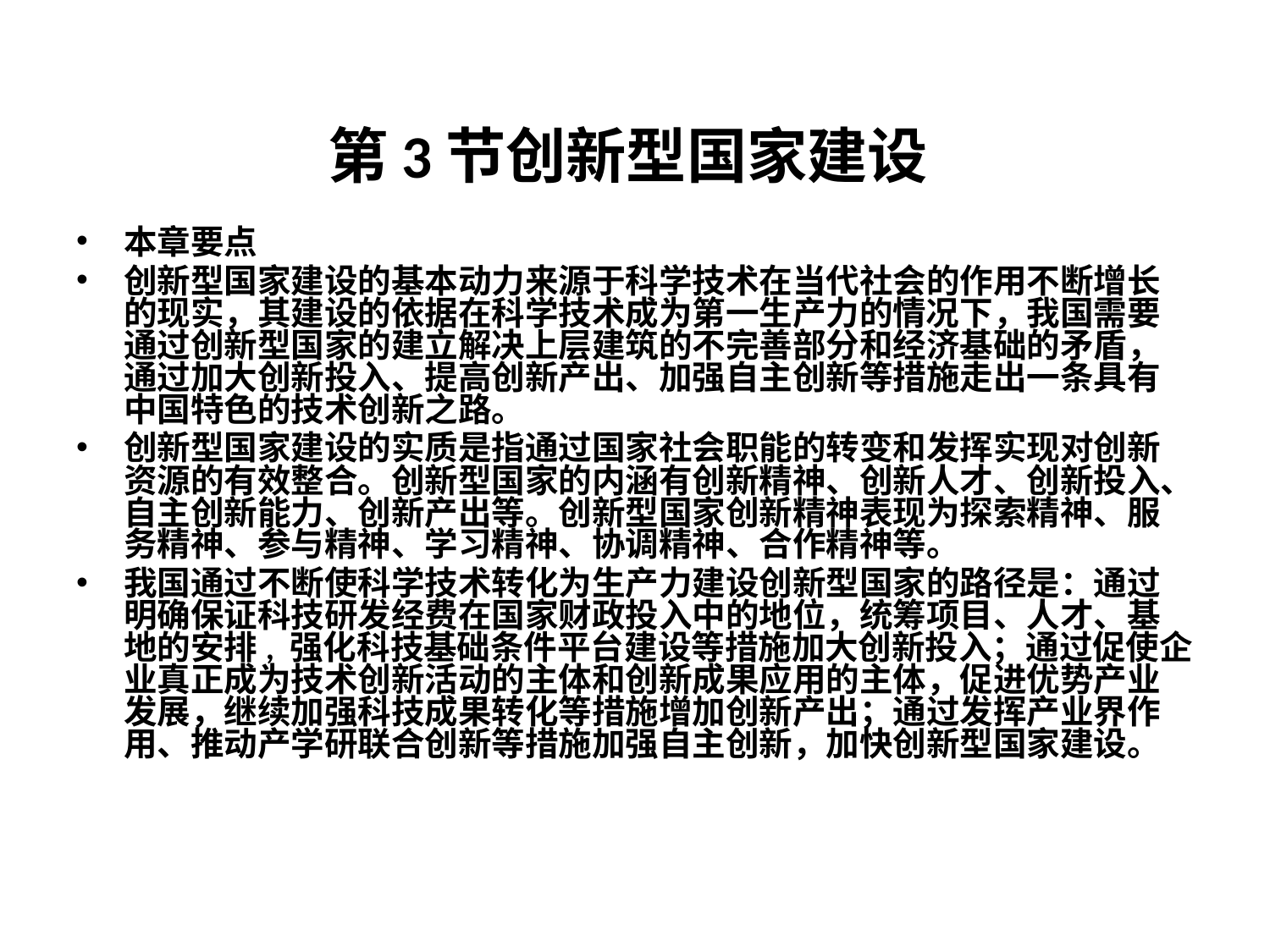

# 第3节创新型国家建设
本章要点
创新型国家建设的基本动力来源于科学技术在当代社会的作用不断增长的现实，其建设的依据在科学技术成为第一生产力的情况下，我国需要通过创新型国家的建立解决上层建筑的不完善部分和经济基础的矛盾，通过加大创新投入、提高创新产出、加强自主创新等措施走出一条具有中国特色的技术创新之路。
创新型国家建设的实质是指通过国家社会职能的转变和发挥实现对创新资源的有效整合。创新型国家的内涵有创新精神、创新人才、创新投入、自主创新能力、创新产出等。创新型国家创新精神表现为探索精神、服务精神、参与精神、学习精神、协调精神、合作精神等。
我国通过不断使科学技术转化为生产力建设创新型国家的路径是：通过明确保证科技研发经费在国家财政投入中的地位，统筹项目、人才、基地的安排, 强化科技基础条件平台建设等措施加大创新投入；通过促使企业真正成为技术创新活动的主体和创新成果应用的主体，促进优势产业发展，继续加强科技成果转化等措施增加创新产出；通过发挥产业界作用、推动产学研联合创新等措施加强自主创新，加快创新型国家建设。